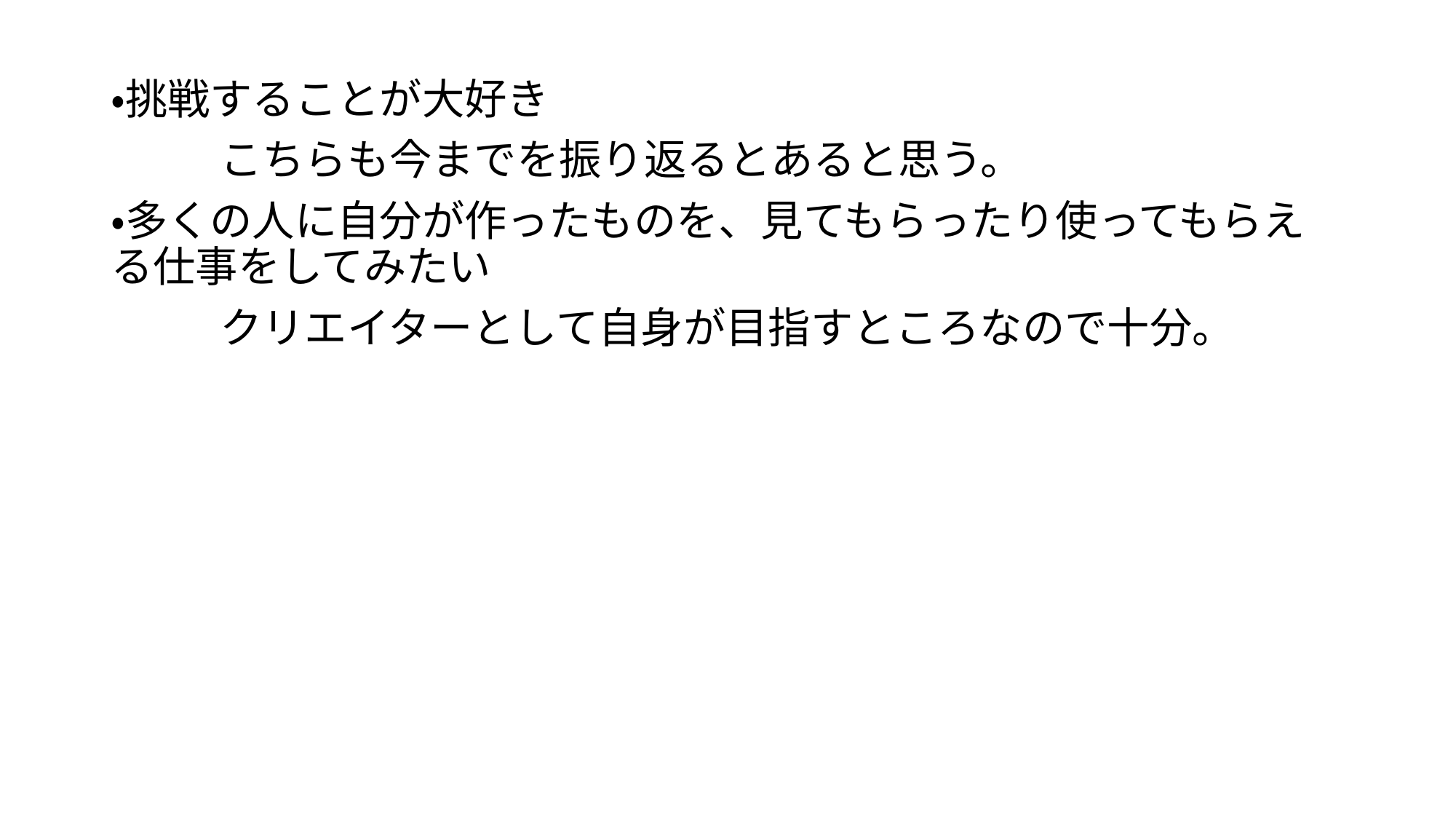

・挑戦することが大好き
	こちらも今までを振り返るとあると思う。
・多くの人に自分が作ったものを、見てもらったり使ってもらえる仕事をしてみたい
	クリエイターとして自身が目指すところなので十分。